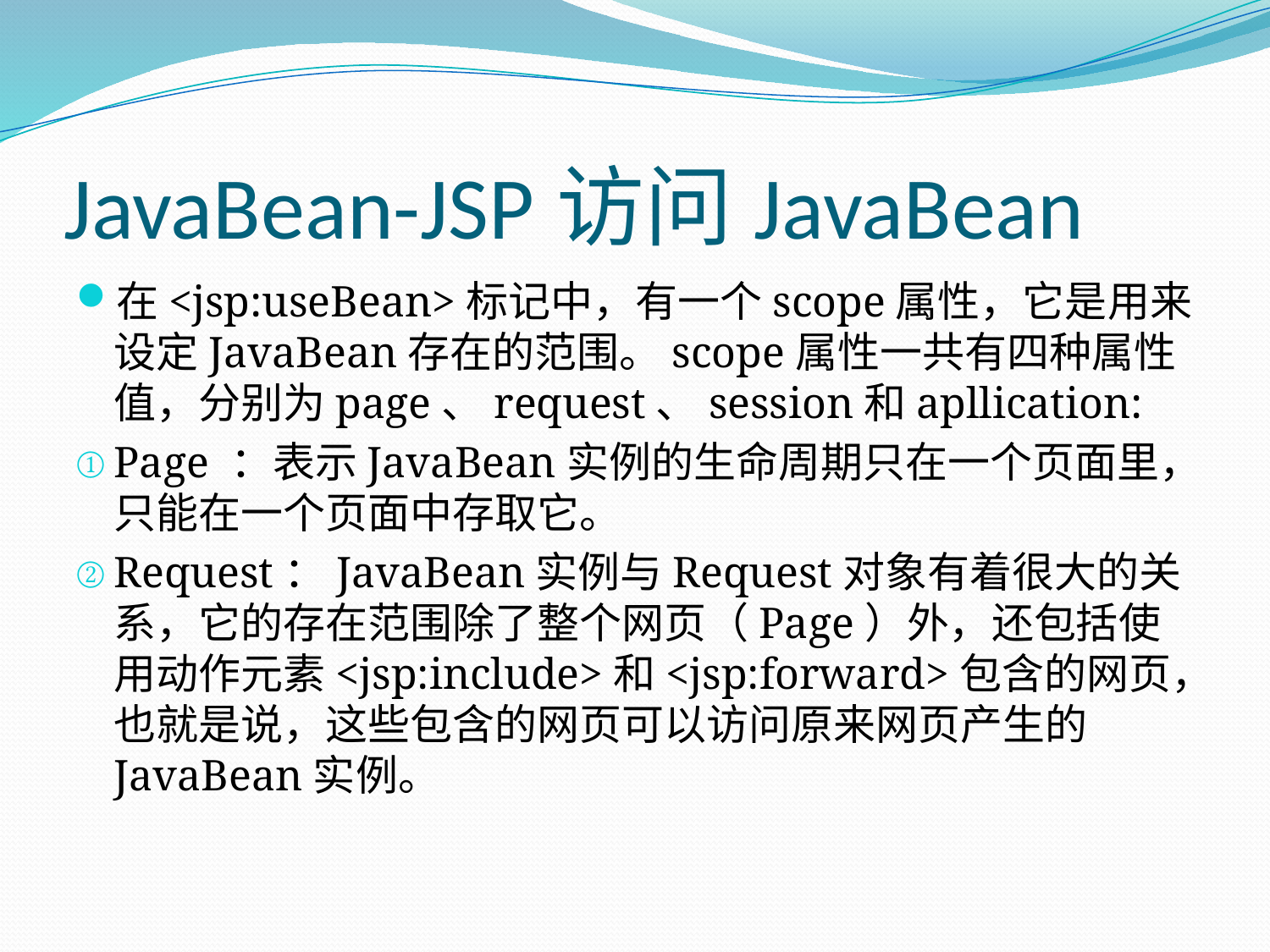

# JavaBean-JSP访问JavaBean
在<jsp:useBean>标记中，有一个scope属性，它是用来设定JavaBean存在的范围。scope属性一共有四种属性值，分别为page、request、session和apllication:
Page ：表示JavaBean实例的生命周期只在一个页面里，只能在一个页面中存取它。
Request：JavaBean实例与Request对象有着很大的关系，它的存在范围除了整个网页（Page）外，还包括使用动作元素<jsp:include>和<jsp:forward>包含的网页，也就是说，这些包含的网页可以访问原来网页产生的JavaBean实例。